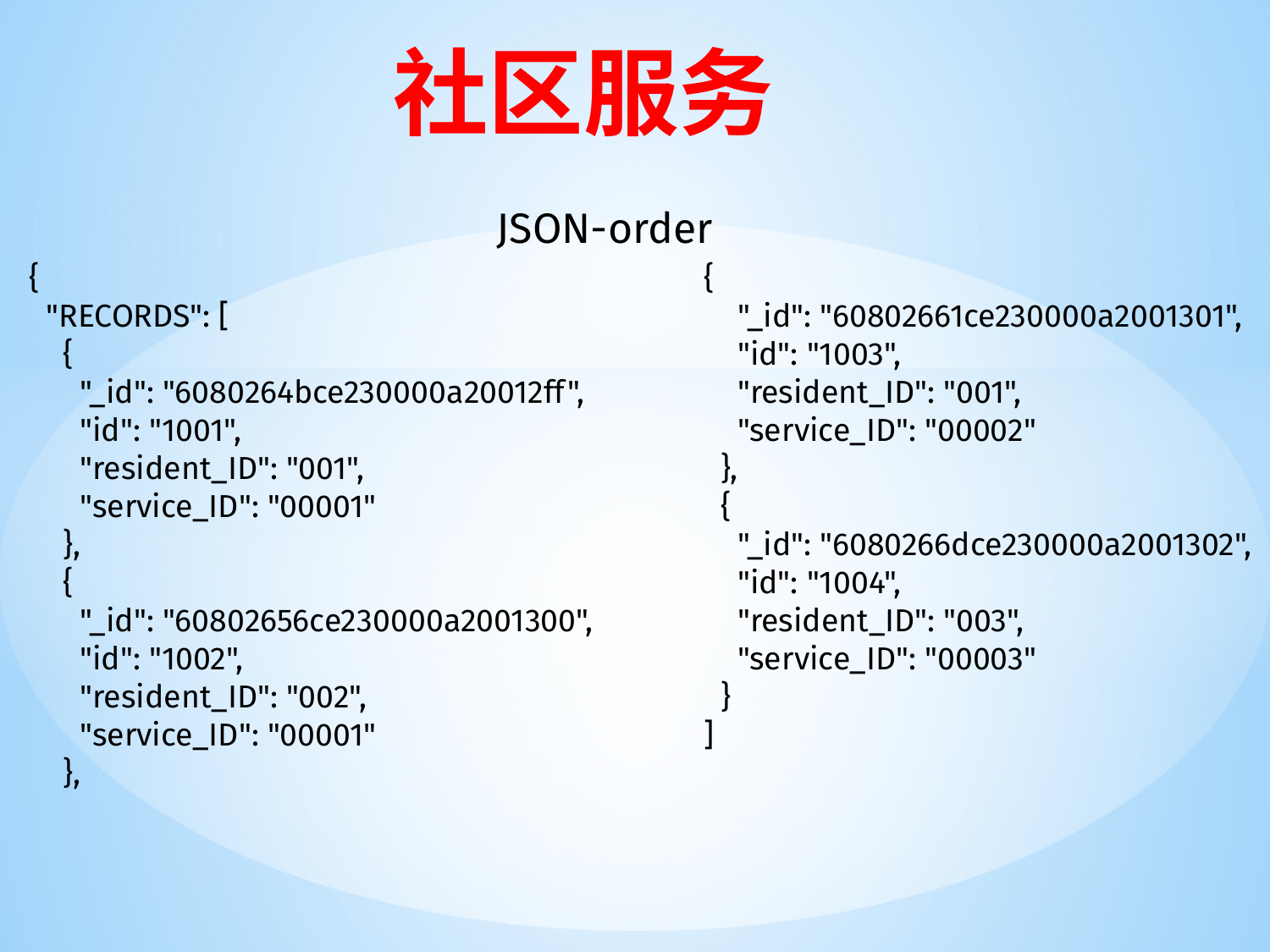

# 社区服务
JSON-order
  {
      "_id": "60802661ce230000a2001301",
      "id": "1003",
      "resident_ID": "001",
      "service_ID": "00002"
    },
    {
      "_id": "6080266dce230000a2001302",
      "id": "1004",
      "resident_ID": "003",
      "service_ID": "00003"
    }
  ]

{
  "RECORDS": [
    {
      "_id": "6080264bce230000a20012ff",
      "id": "1001",
      "resident_ID": "001",
      "service_ID": "00001"
    },
    {
      "_id": "60802656ce230000a2001300",
      "id": "1002",
      "resident_ID": "002",
      "service_ID": "00001"
    },